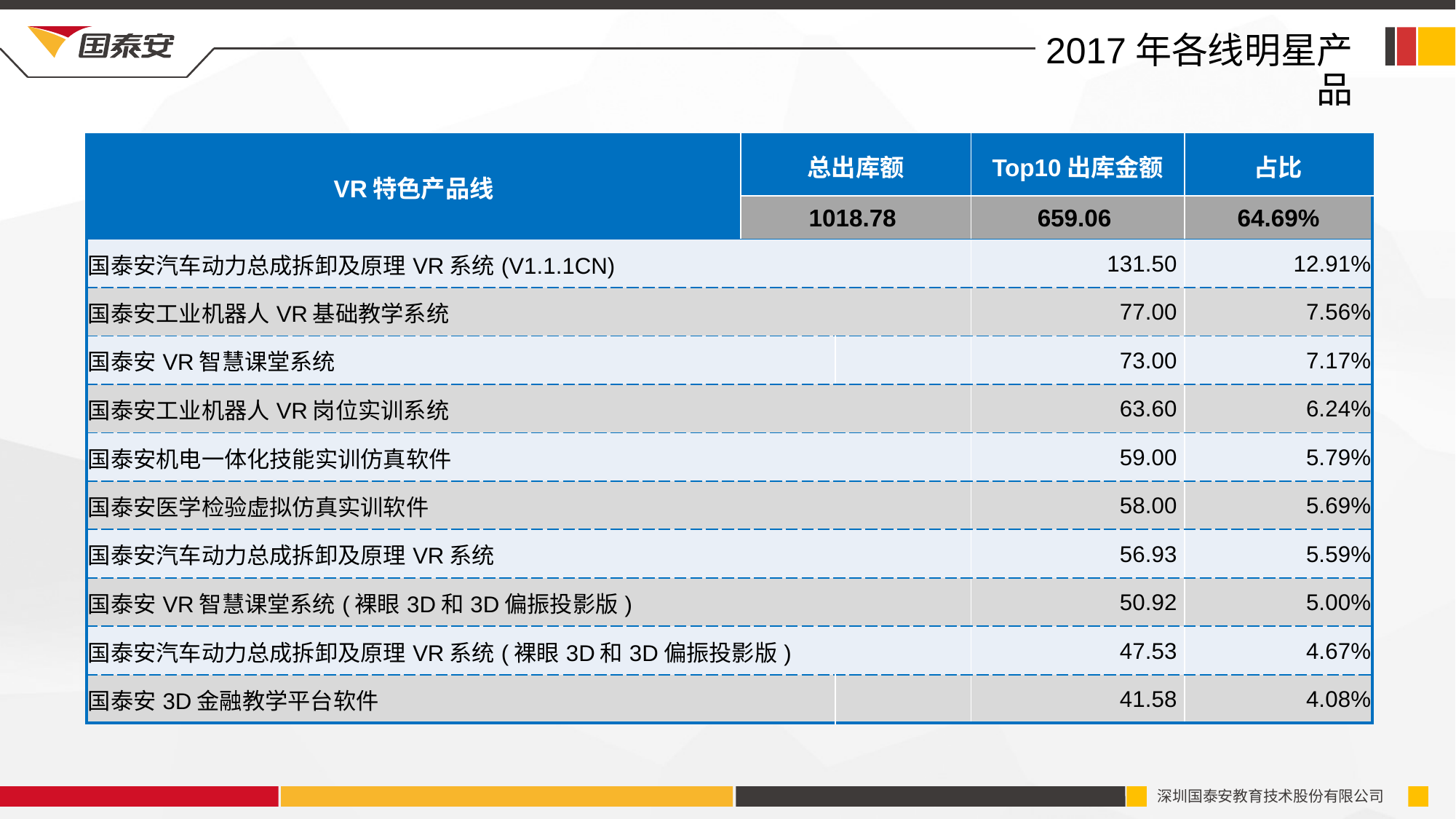

2017年各线明星产品
| VR特色产品线 | 总出库额 |  | Top10出库金额 | 占比 |
| --- | --- | --- | --- | --- |
|  | 1018.78 |  | 659.06 | 64.69% |
| 国泰安汽车动力总成拆卸及原理VR系统(V1.1.1CN) |  |  | 131.50 | 12.91% |
| 国泰安工业机器人VR基础教学系统 |  |  | 77.00 | 7.56% |
| 国泰安VR智慧课堂系统 |  |  | 73.00 | 7.17% |
| 国泰安工业机器人VR岗位实训系统 |  |  | 63.60 | 6.24% |
| 国泰安机电一体化技能实训仿真软件 |  |  | 59.00 | 5.79% |
| 国泰安医学检验虚拟仿真实训软件 |  |  | 58.00 | 5.69% |
| 国泰安汽车动力总成拆卸及原理VR系统 |  |  | 56.93 | 5.59% |
| 国泰安VR智慧课堂系统(裸眼3D和3D偏振投影版) |  |  | 50.92 | 5.00% |
| 国泰安汽车动力总成拆卸及原理VR系统(裸眼3D和3D偏振投影版) |  |  | 47.53 | 4.67% |
| 国泰安3D金融教学平台软件 |  |  | 41.58 | 4.08% |